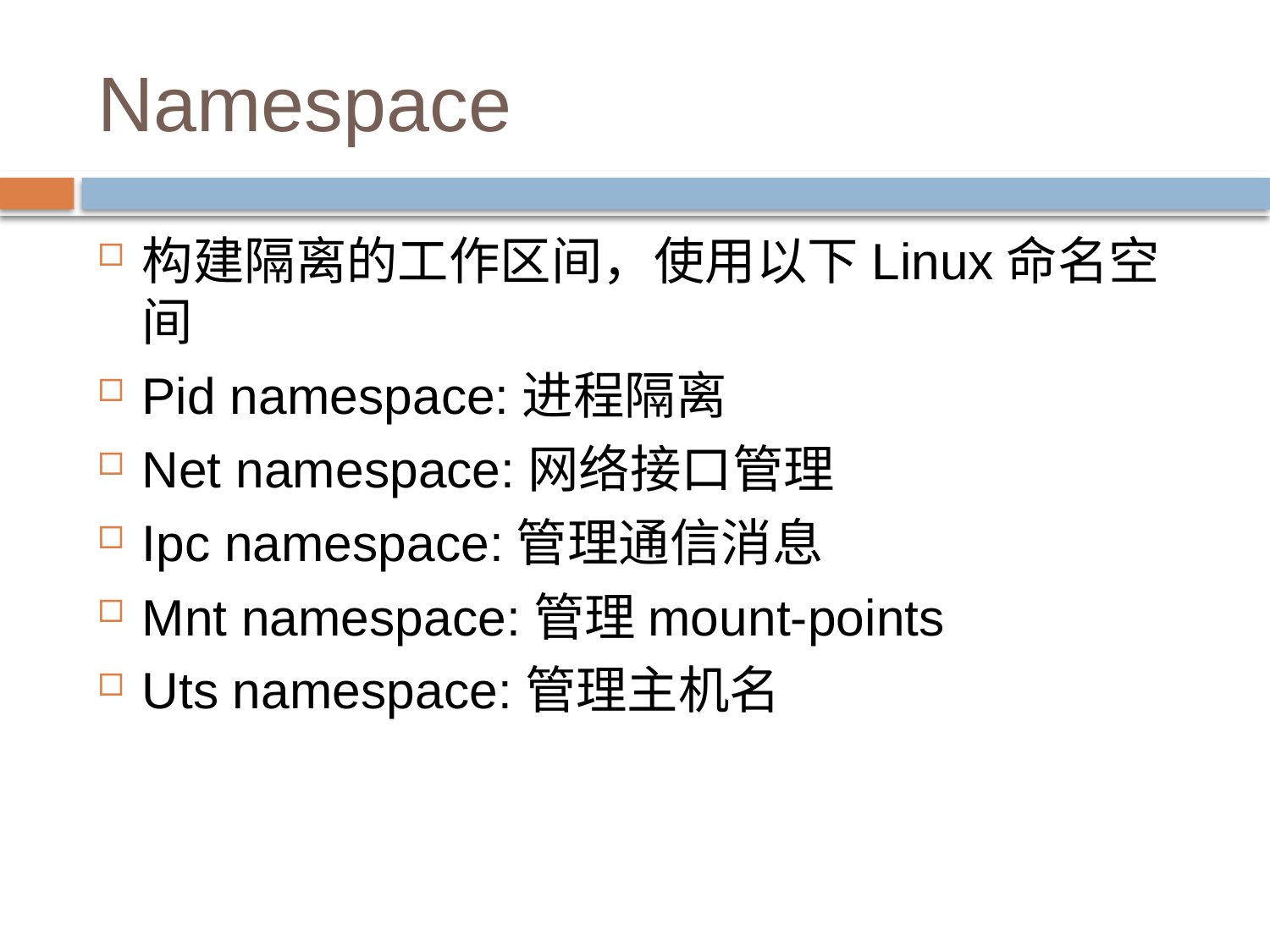

# Namespace
构建隔离的工作区间，使用以下Linux命名空间
Pid namespace:进程隔离
Net namespace:网络接口管理
Ipc namespace:管理通信消息
Mnt namespace:管理mount-points
Uts namespace:管理主机名